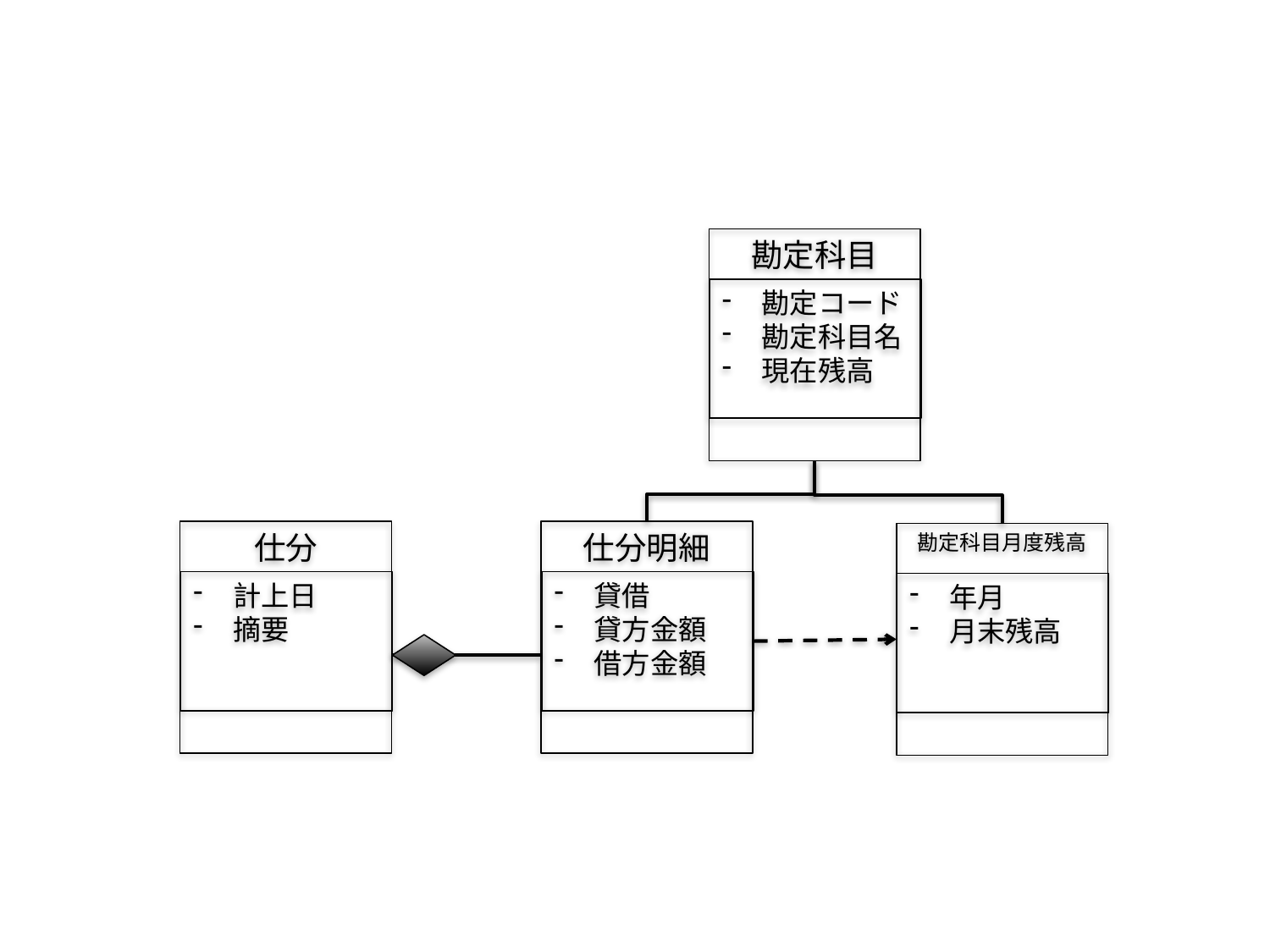

#
勘定科目
勘定コード
勘定科目名
現在残高
仕分
仕分明細
勘定科目月度残高
計上日
摘要
貸借
貸方金額
借方金額
年月
月末残高